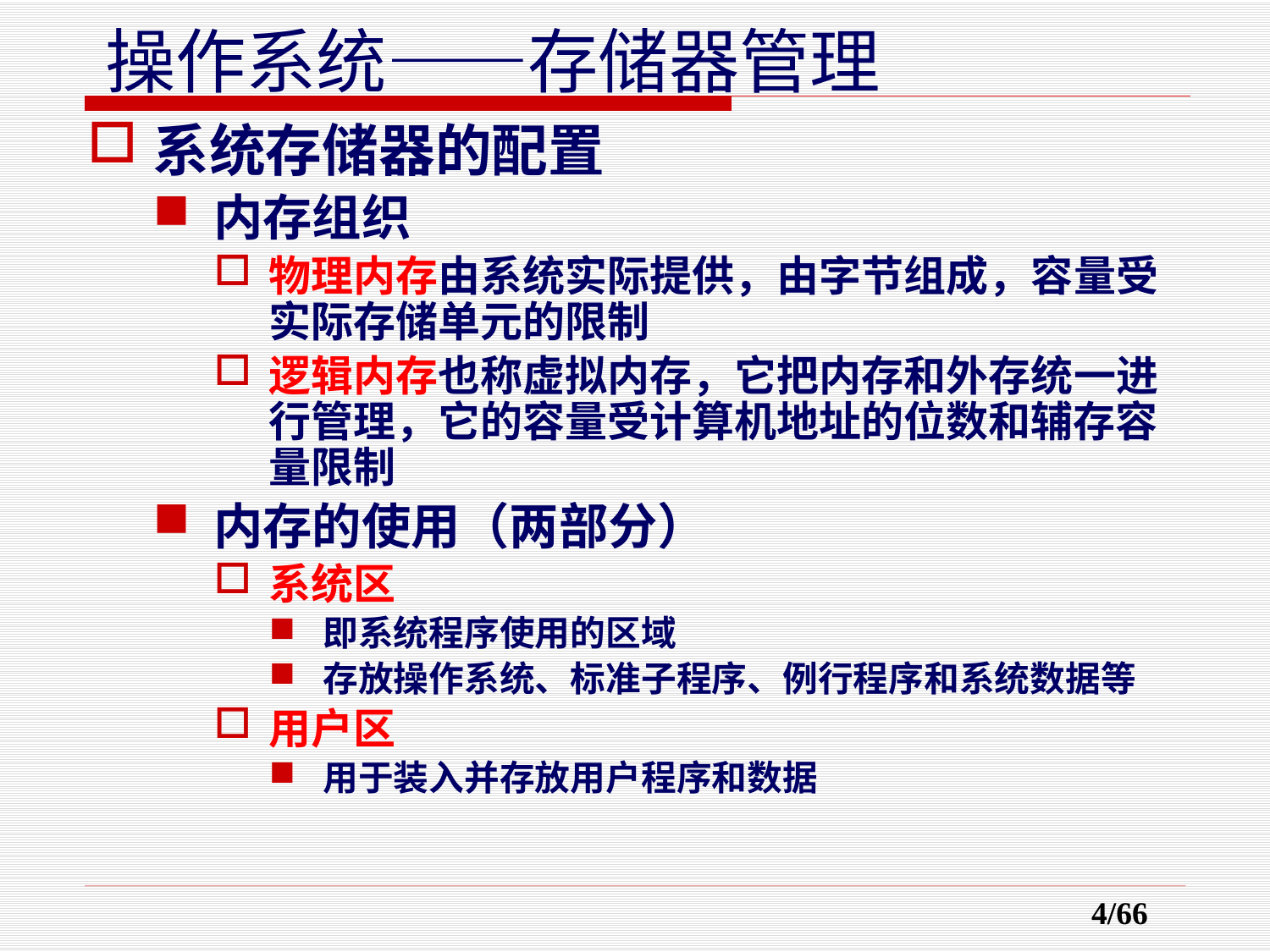

系统存储器的配置
内存组织
物理内存由系统实际提供，由字节组成，容量受实际存储单元的限制
逻辑内存也称虚拟内存，它把内存和外存统一进行管理，它的容量受计算机地址的位数和辅存容量限制
内存的使用（两部分）
系统区
即系统程序使用的区域
存放操作系统、标准子程序、例行程序和系统数据等
用户区
用于装入并存放用户程序和数据